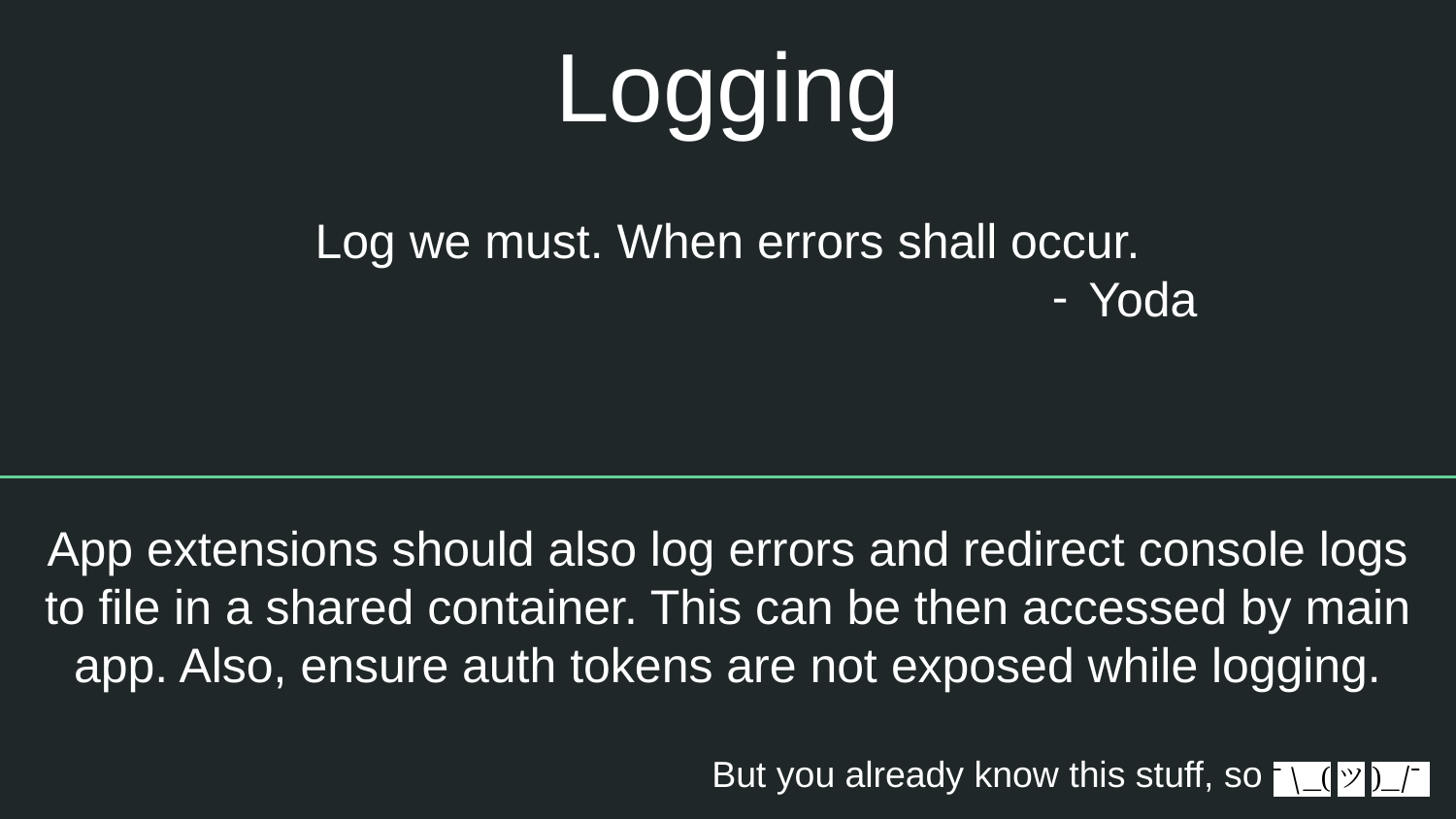

# Logging
Log we must. When errors shall occur.
Yoda
App extensions should also log errors and redirect console logs to file in a shared container. This can be then accessed by main app. Also, ensure auth tokens are not exposed while logging.

But you already know this stuff, so ¯\_(ツ)_/¯